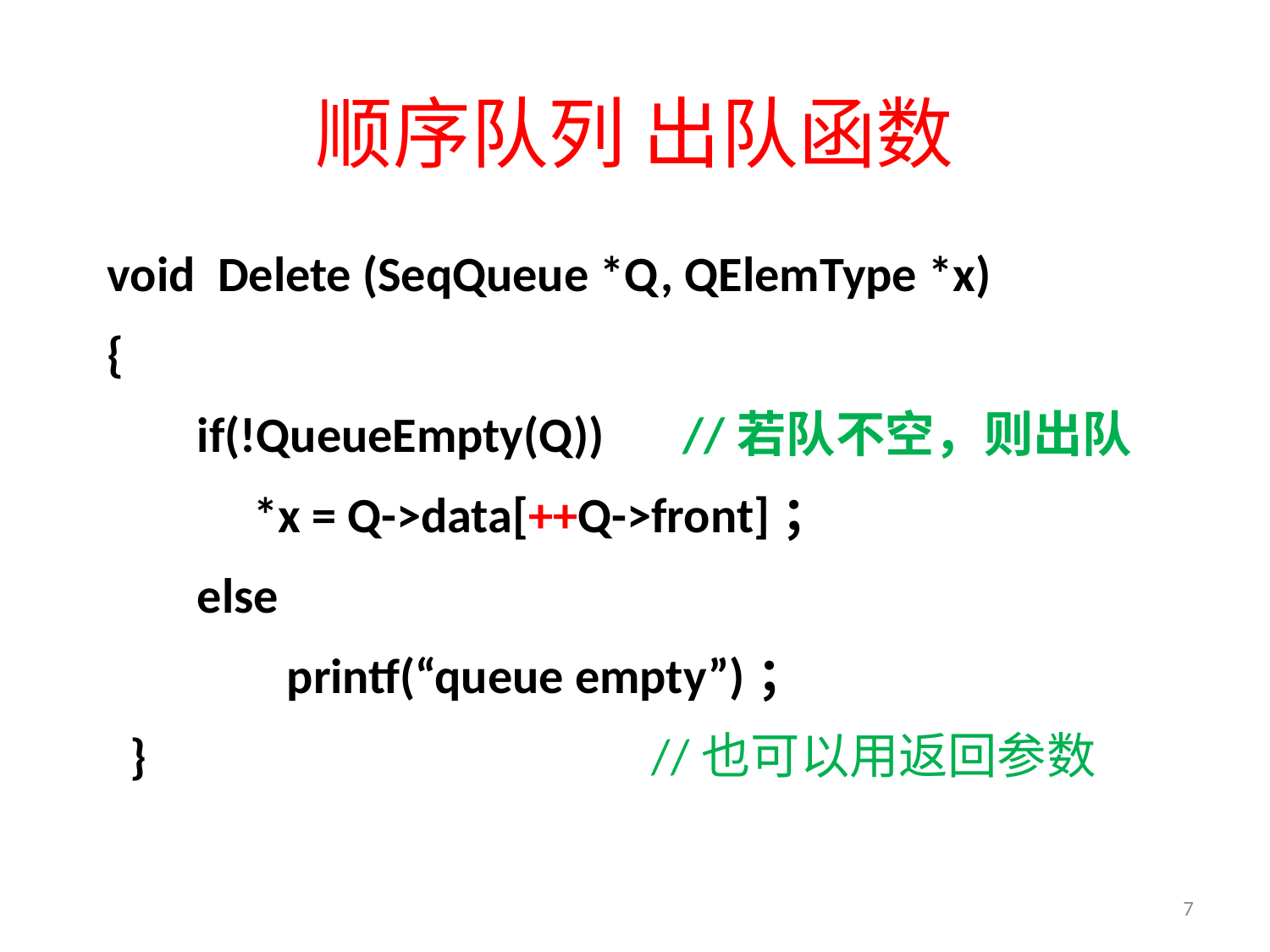

# 顺序队列 出队函数
void  Delete (SeqQueue *Q, QElemType *x)
{
        if(!QueueEmpty(Q))       //若队不空，则出队
             *x = Q->data[++Q->front]；
        else
                printf(“queue empty”)；
  }                                             //也可以用返回参数
7